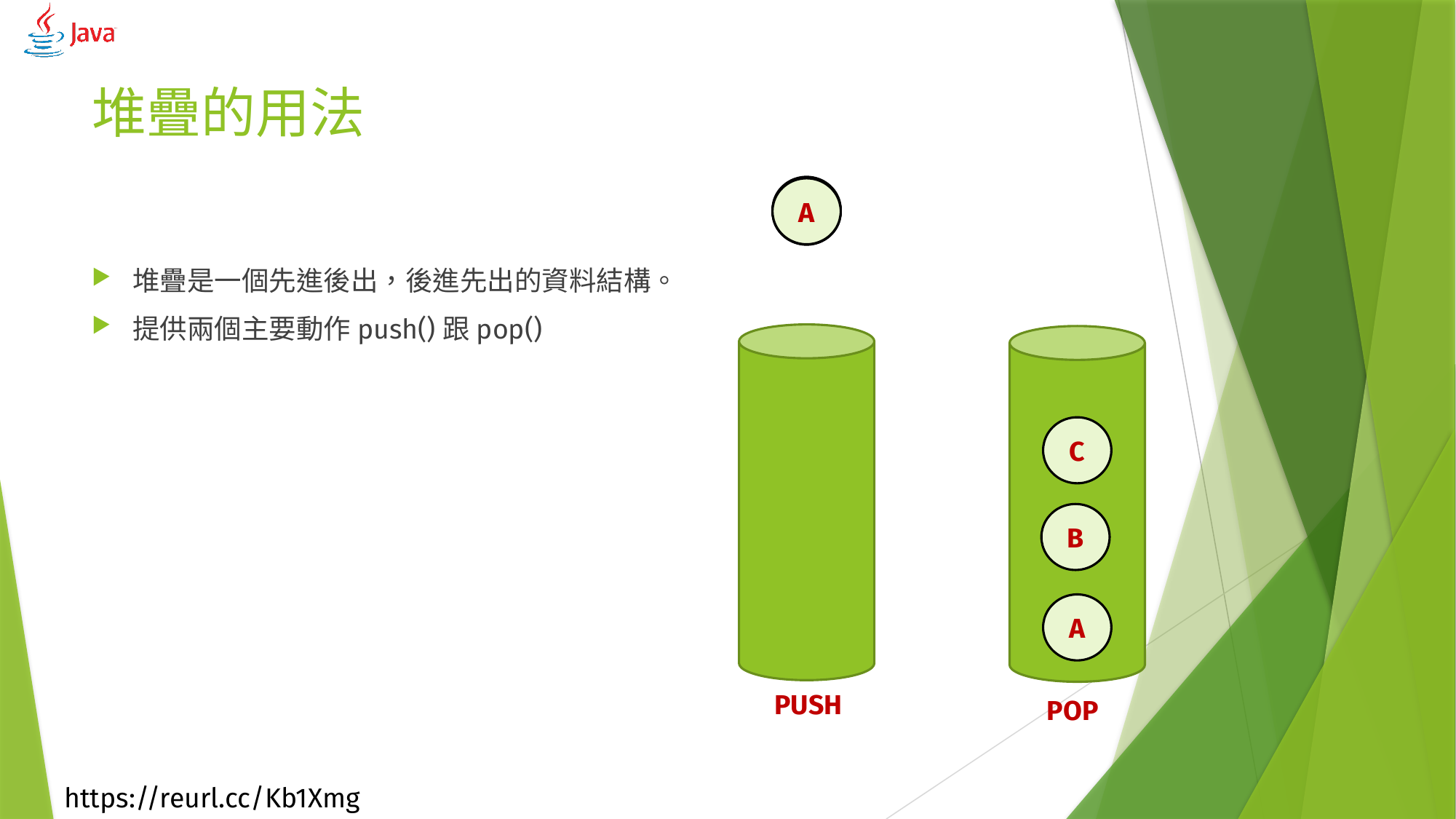

# 堆疊的用法
B
A
C
堆疊是一個先進後出，後進先出的資料結構。
提供兩個主要動作push()跟pop()

C
B
A
PUSH
POP